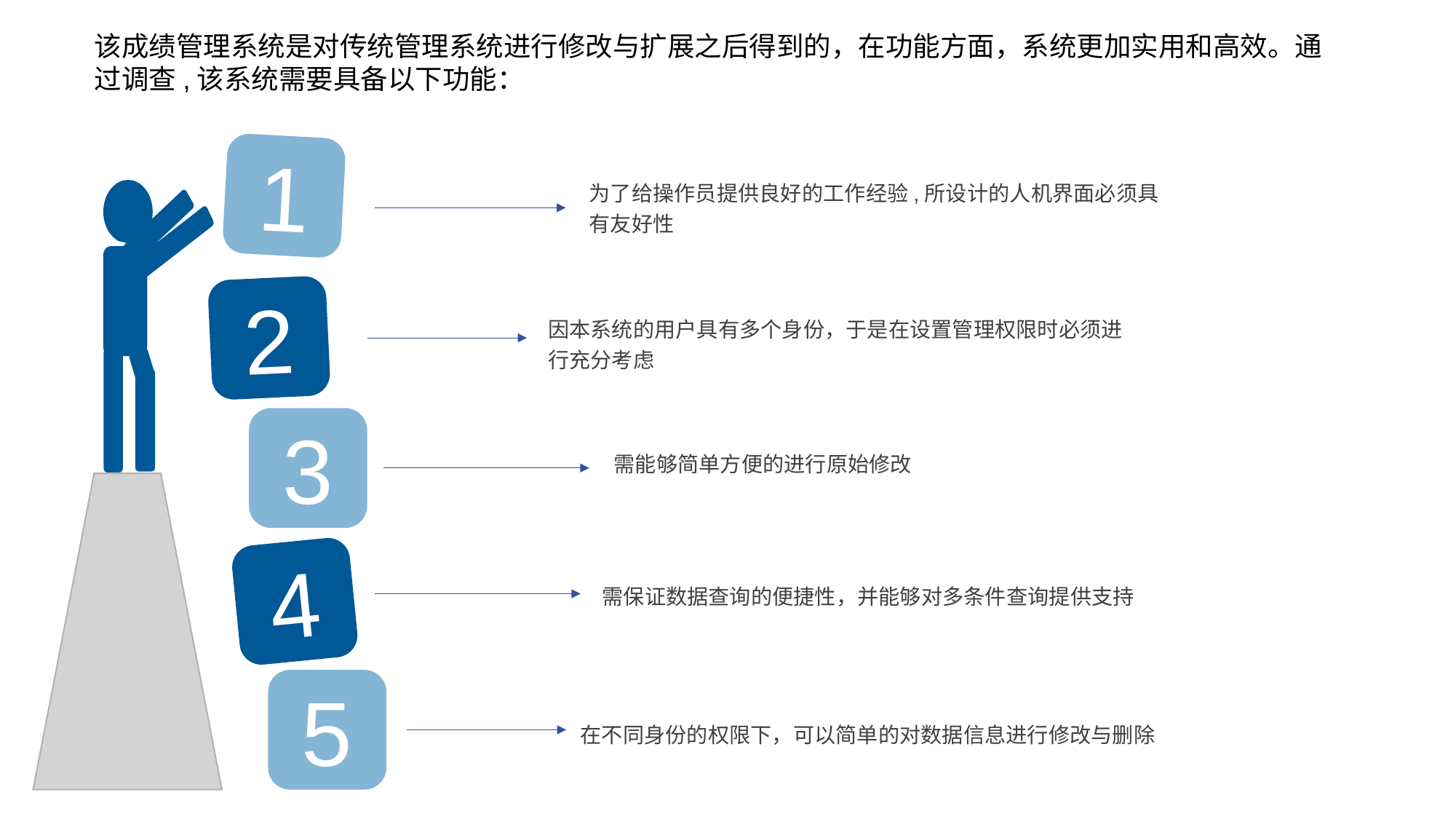

该成绩管理系统是对传统管理系统进行修改与扩展之后得到的，在功能方面，系统更加实用和高效。通过调查,该系统需要具备以下功能：
1
为了给操作员提供良好的工作经验,所设计的人机界面必须具有友好性

2
因本系统的用户具有多个身份，于是在设置管理权限时必须进行充分考虑
3
需能够简单方便的进行原始修改
4
需保证数据查询的便捷性，并能够对多条件查询提供支持
5
在不同身份的权限下，可以简单的对数据信息进行修改与删除